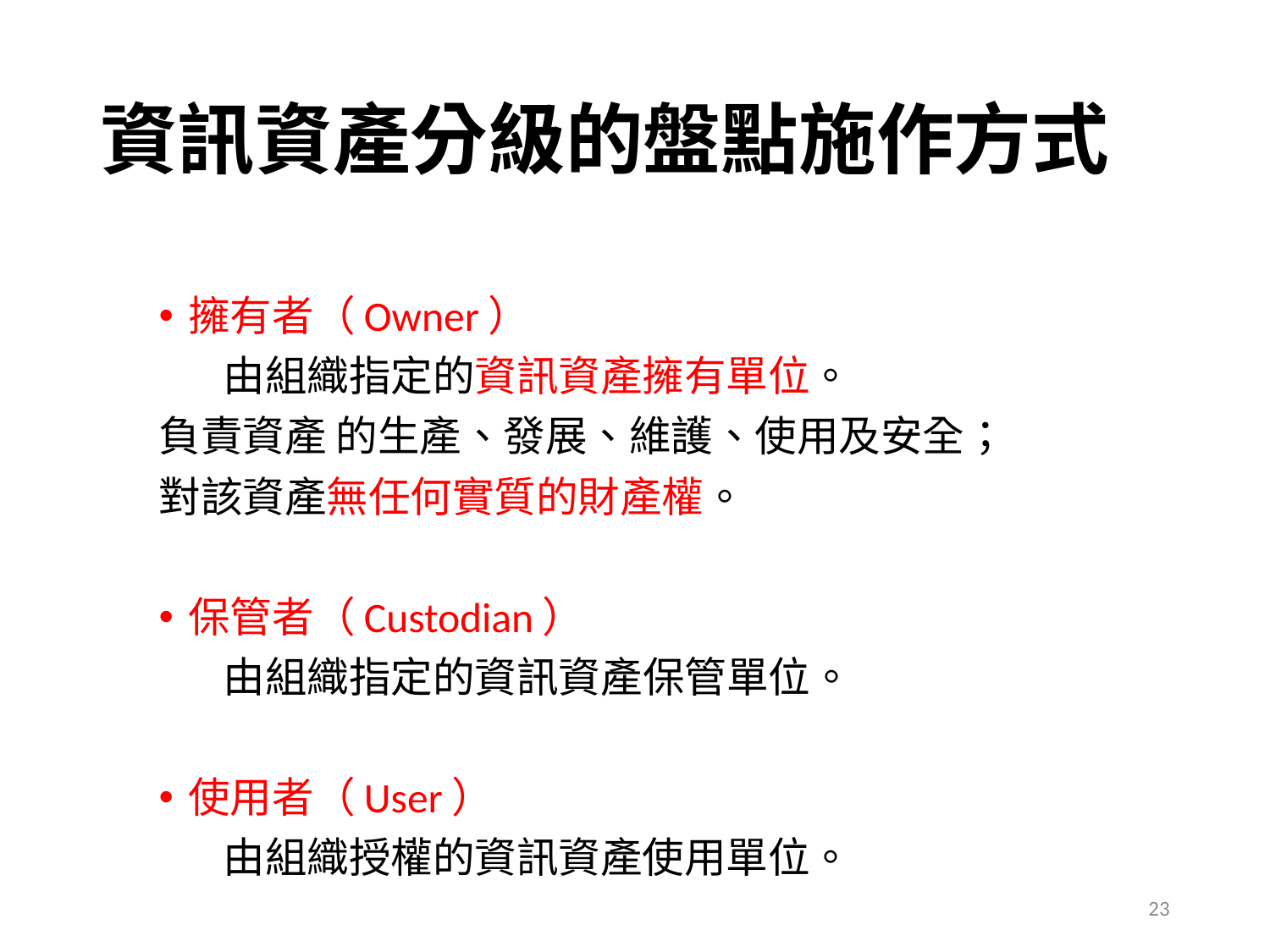

# 資訊資產分級的盤點施作方式
擁有者（Owner）
      由組織指定的資訊資產擁有單位。
負責資產 的生產、發展、維護、使用及安全；
對該資產無任何實質的財產權。

保管者（Custodian）
      由組織指定的資訊資產保管單位。

使用者（User）
      由組織授權的資訊資產使用單位。
23